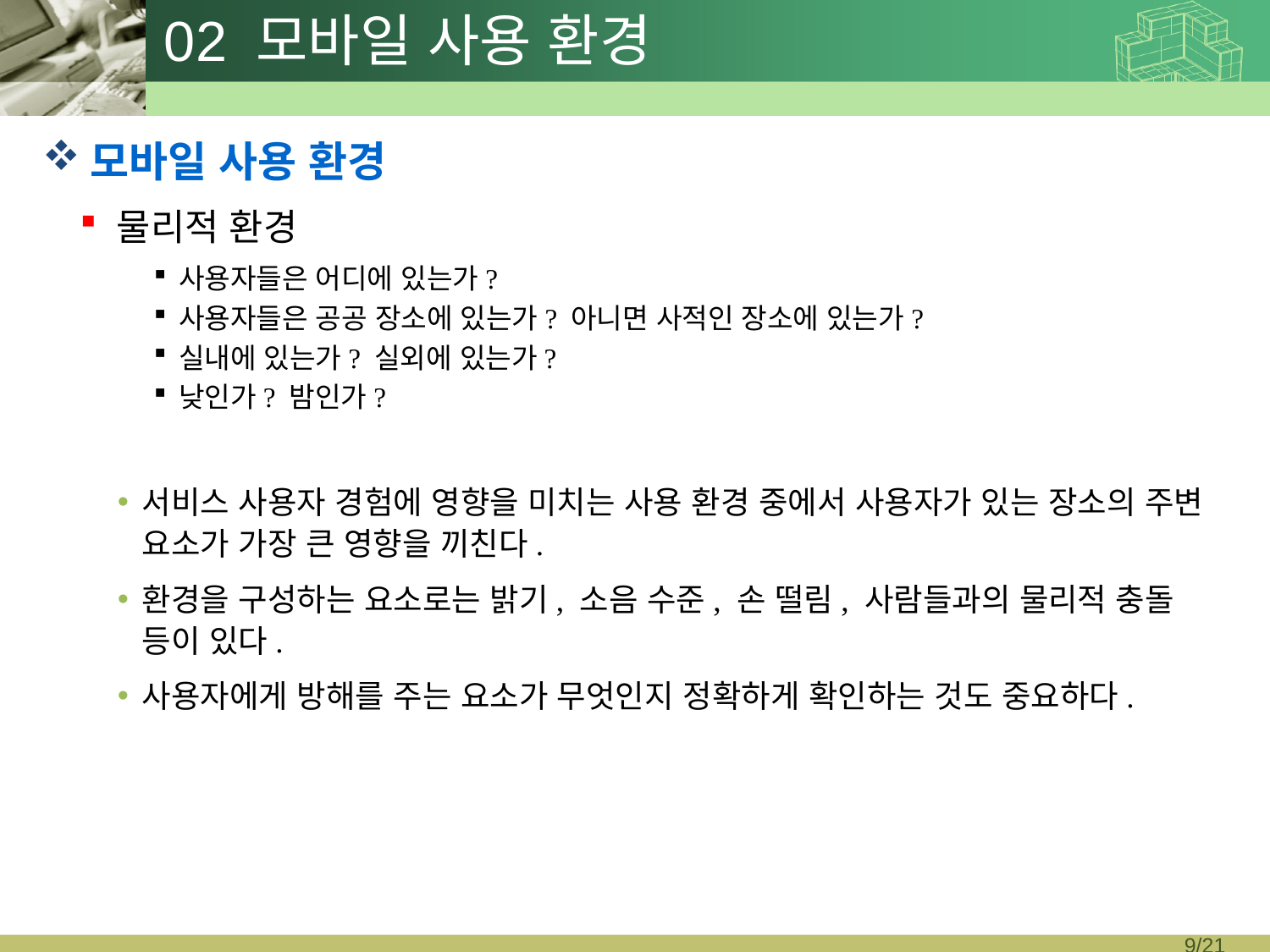

# 02 모바일 사용 환경
모바일 사용 환경
물리적 환경
사용자들은 어디에 있는가?
사용자들은 공공 장소에 있는가? 아니면 사적인 장소에 있는가?
실내에 있는가? 실외에 있는가?
낮인가? 밤인가?

서비스 사용자 경험에 영향을 미치는 사용 환경 중에서 사용자가 있는 장소의 주변 요소가 가장 큰 영향을 끼친다.
환경을 구성하는 요소로는 밝기, 소음 수준, 손 떨림, 사람들과의 물리적 충돌 등이 있다.
사용자에게 방해를 주는 요소가 무엇인지 정확하게 확인하는 것도 중요하다.